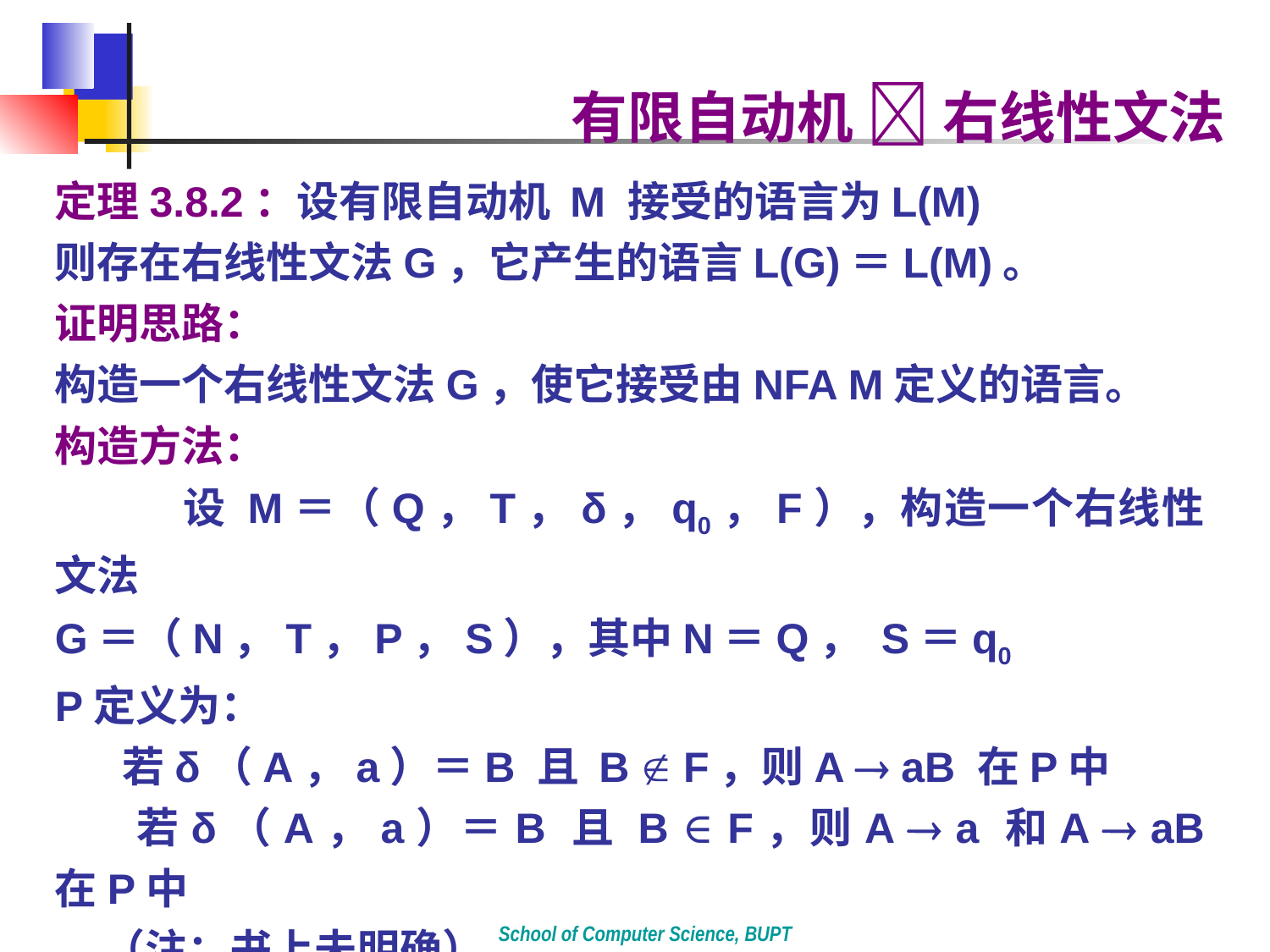

有限自动机 ⇒ 右线性文法
定理3.8.2：设有限自动机 M 接受的语言为L(M)
则存在右线性文法G，它产生的语言L(G)＝L(M)。
证明思路：
构造一个右线性文法G，使它接受由NFA M定义的语言。
构造方法：
	设 M＝（Q，T，δ，q0，F），构造一个右线性文法
G＝（N，T，P，S），其中N＝Q， S＝q0
P定义为：
      若δ（A，a）＝B 且 B ∉ F，则A → aB 在P中
      若δ（A，a）＝B 且 B ∈ F，则A → a 和A → aB 在P中
    （注：书上未明确）
 L（M）⇔ L（G） 的证明见书 P65   （自学）。

School of Computer Science, BUPT
34